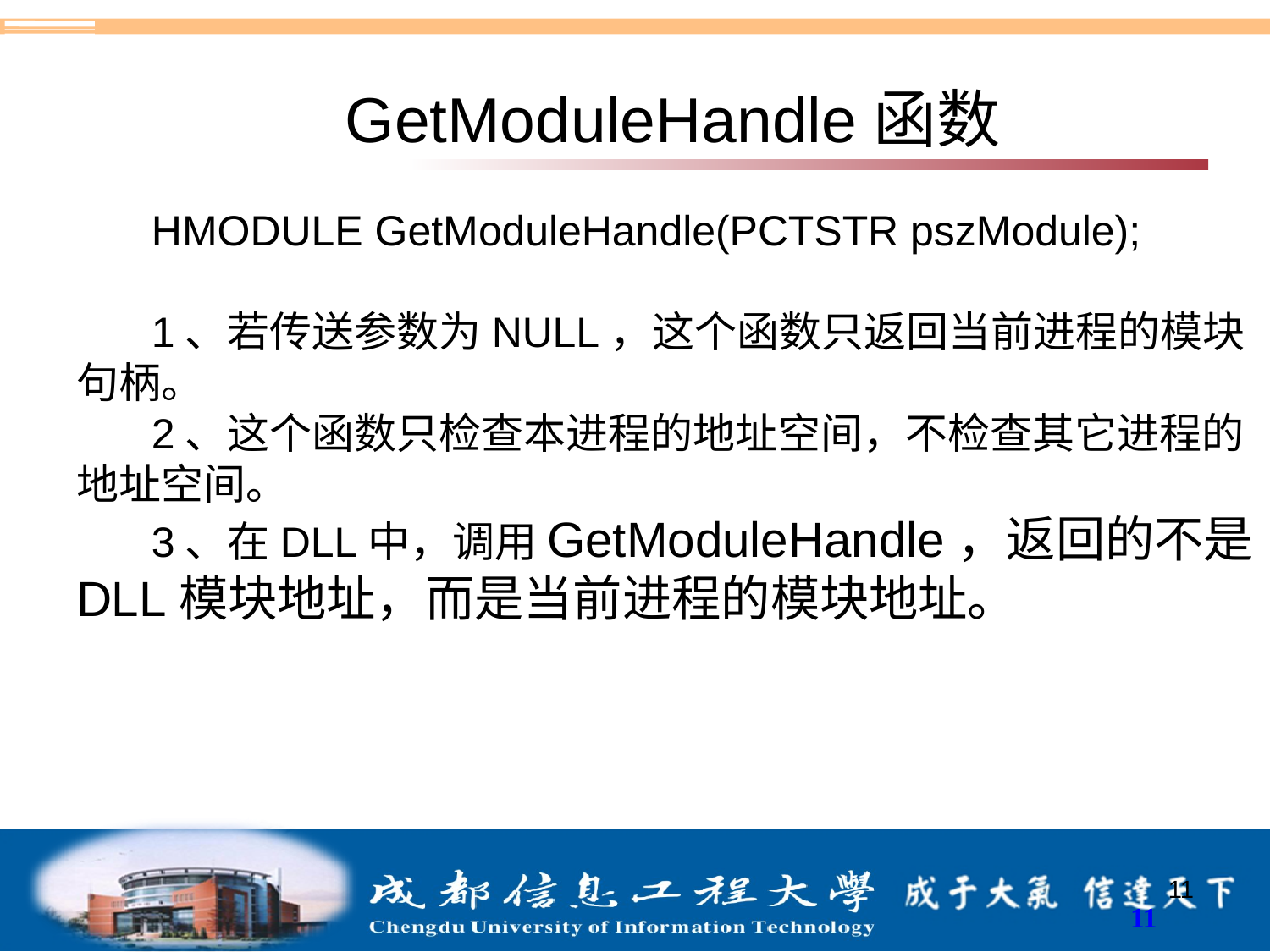

# GetModuleHandle函数
HMODULE GetModuleHandle(PCTSTR pszModule);

1、若传送参数为NULL，这个函数只返回当前进程的模块句柄。
2、这个函数只检查本进程的地址空间，不检查其它进程的地址空间。
3、在DLL中，调用GetModuleHandle，返回的不是DLL模块地址，而是当前进程的模块地址。